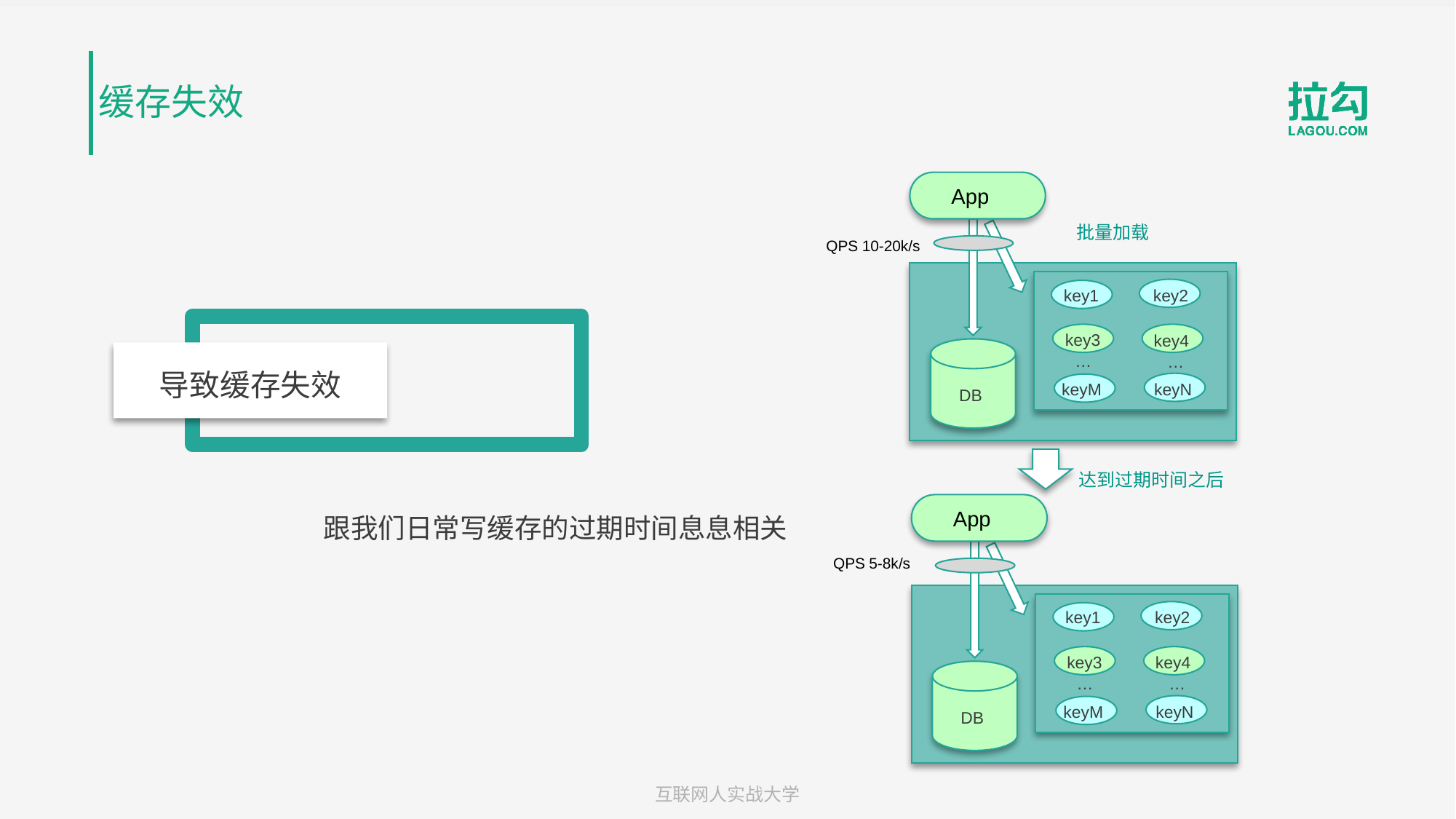

缓存失效

App

QPS 10-20k/s

key2
key1

key3

key4
…
…

keyM
keyN

DB
批量加载

达到过期时间之后

App

QPS 5-8k/s

key2
key1

key3

key4
…
…

keyM
keyN

DB

导致缓存失效
跟我们日常写缓存的过期时间息息相关